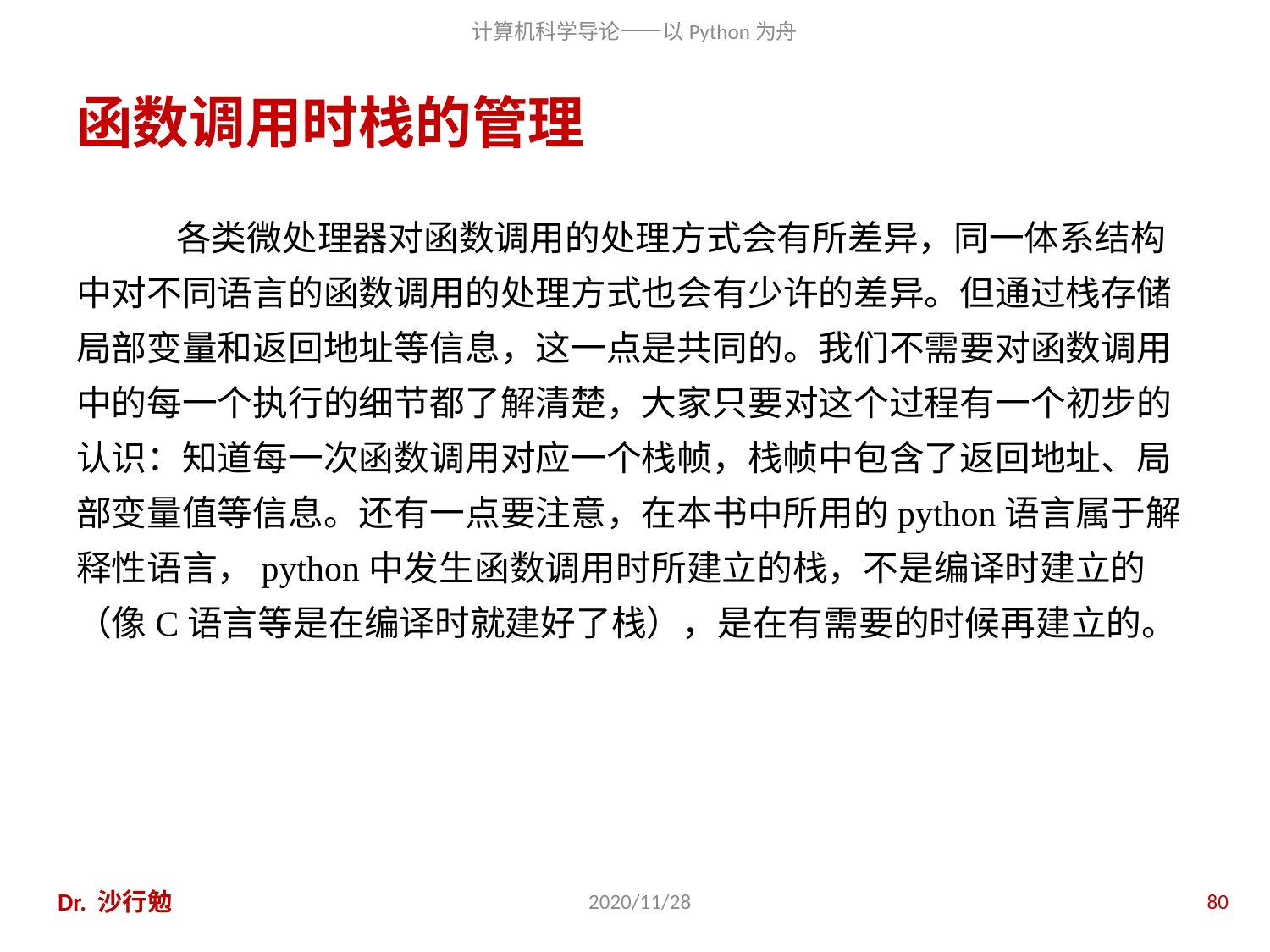

# 函数调用时栈的管理
各类微处理器对函数调用的处理方式会有所差异，同一体系结构中对不同语言的函数调用的处理方式也会有少许的差异。但通过栈存储局部变量和返回地址等信息，这一点是共同的。我们不需要对函数调用中的每一个执行的细节都了解清楚，大家只要对这个过程有一个初步的认识：知道每一次函数调用对应一个栈帧，栈帧中包含了返回地址、局部变量值等信息。还有一点要注意，在本书中所用的python语言属于解释性语言，python中发生函数调用时所建立的栈，不是编译时建立的（像C语言等是在编译时就建好了栈），是在有需要的时候再建立的。
Dr. 沙行勉
2020/11/28
80